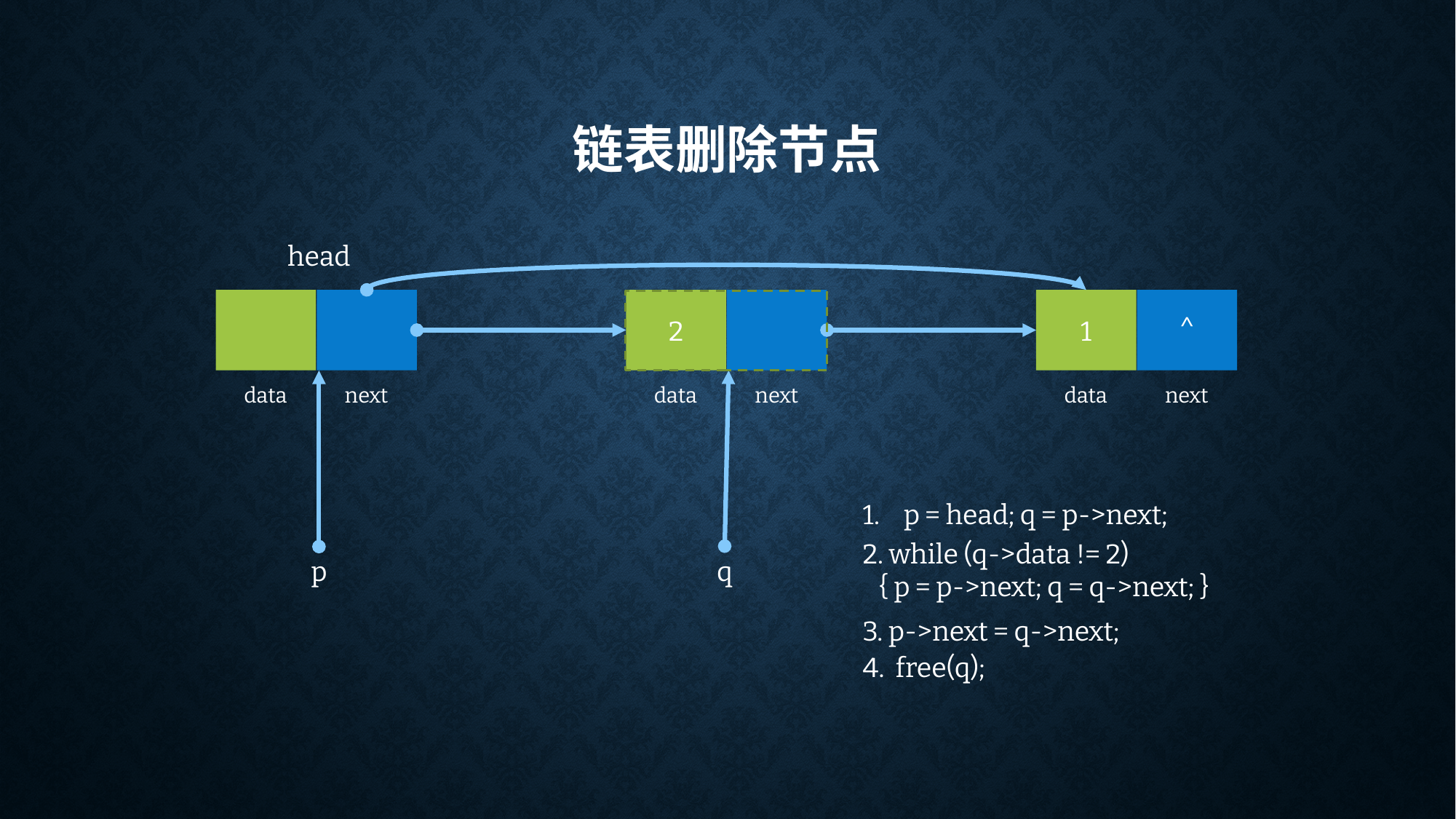

# 链表删除节点
head

data

next
2
data

next
1
data
^
next

p = head; q = p->next;
2. while (q->data != 2)
   { p = p->next; q = q->next; }
q
p
3. p->next = q->next;
4.  free(q);